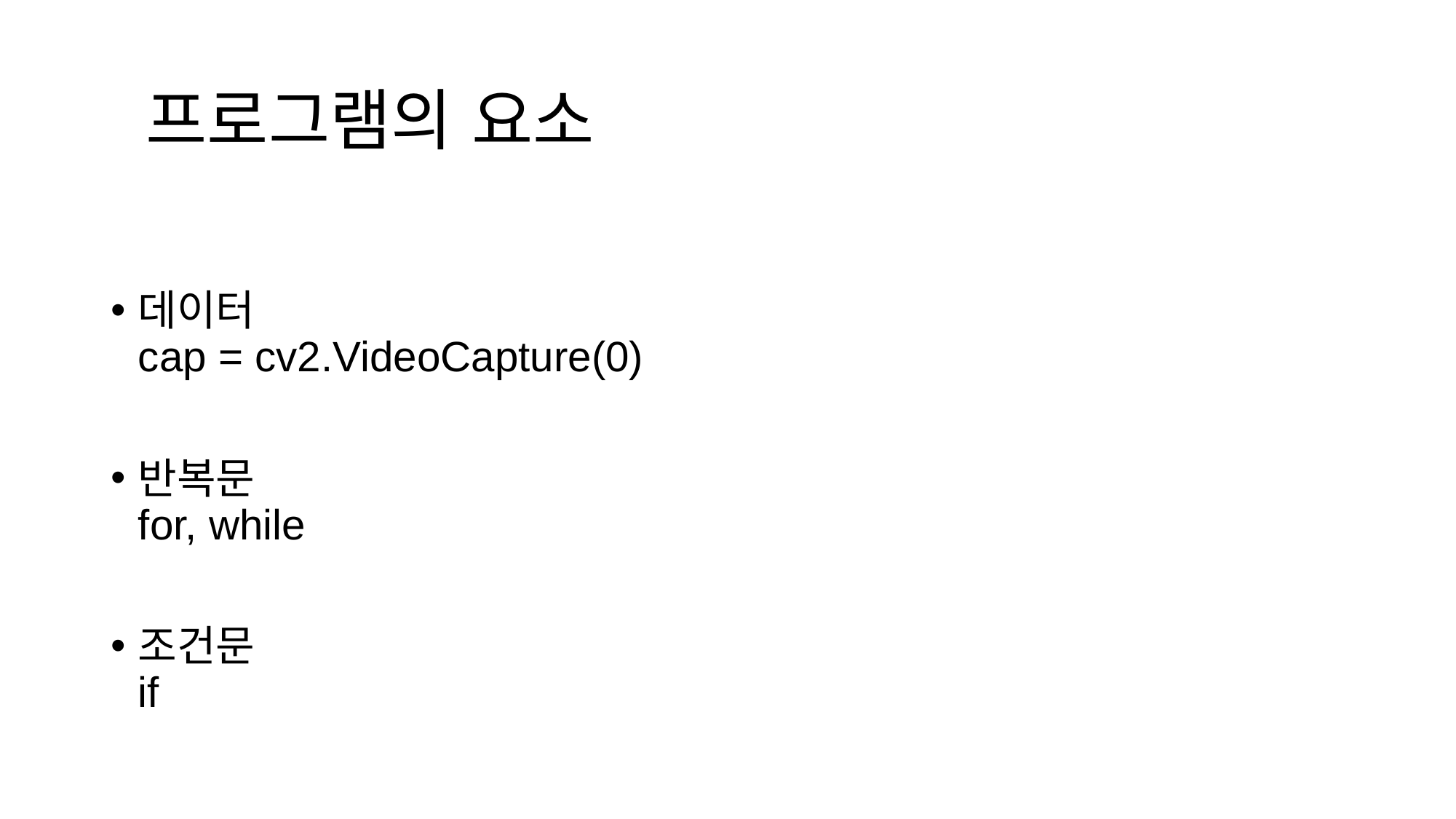

# 프로그램의 요소

데이터
cap = cv2.VideoCapture(0)

반복문
for, while

조건문
if